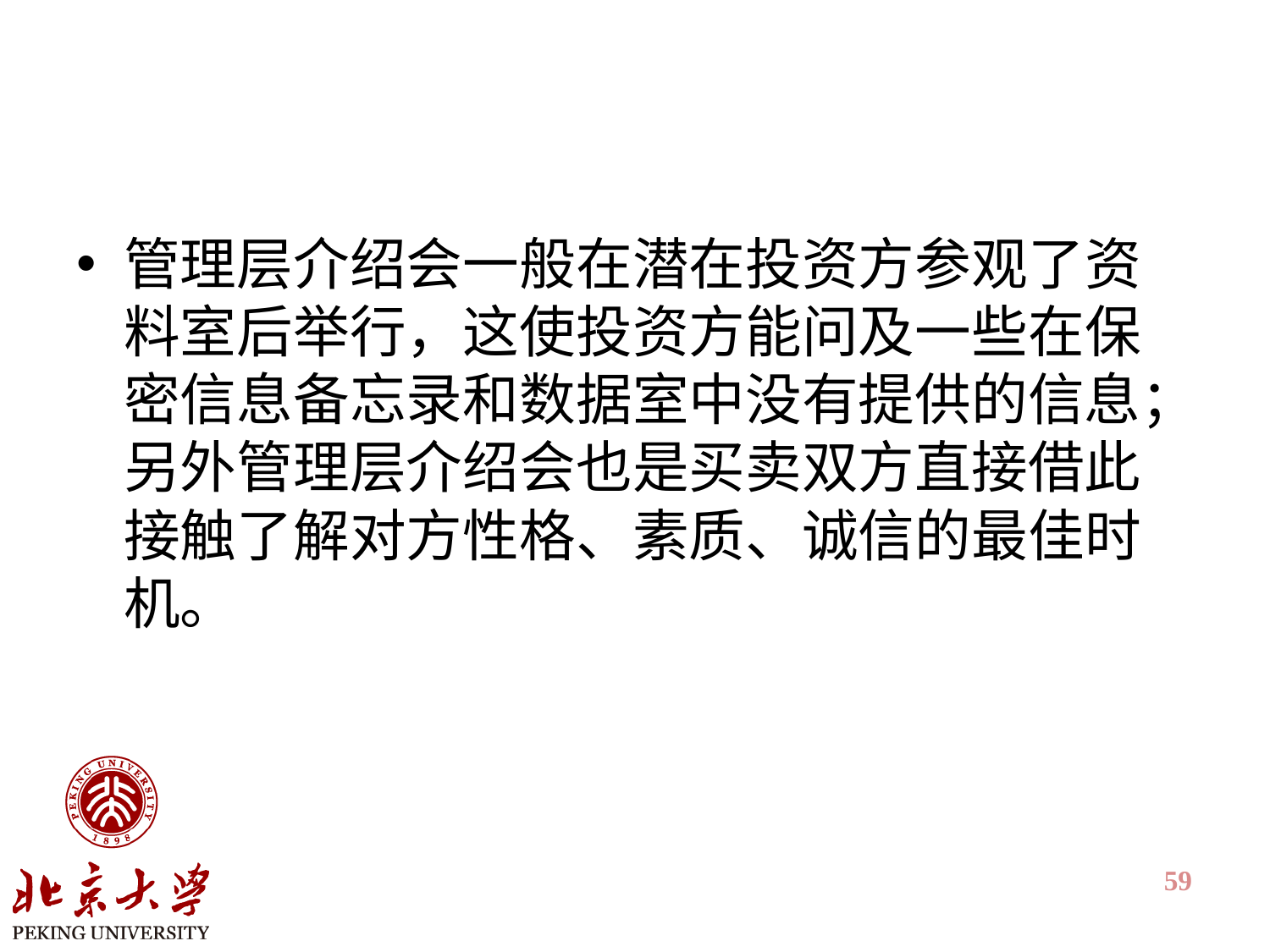

管理层介绍会一般在潜在投资方参观了资料室后举行，这使投资方能问及一些在保密信息备忘录和数据室中没有提供的信息；另外管理层介绍会也是买卖双方直接借此接触了解对方性格、素质、诚信的最佳时机。
59